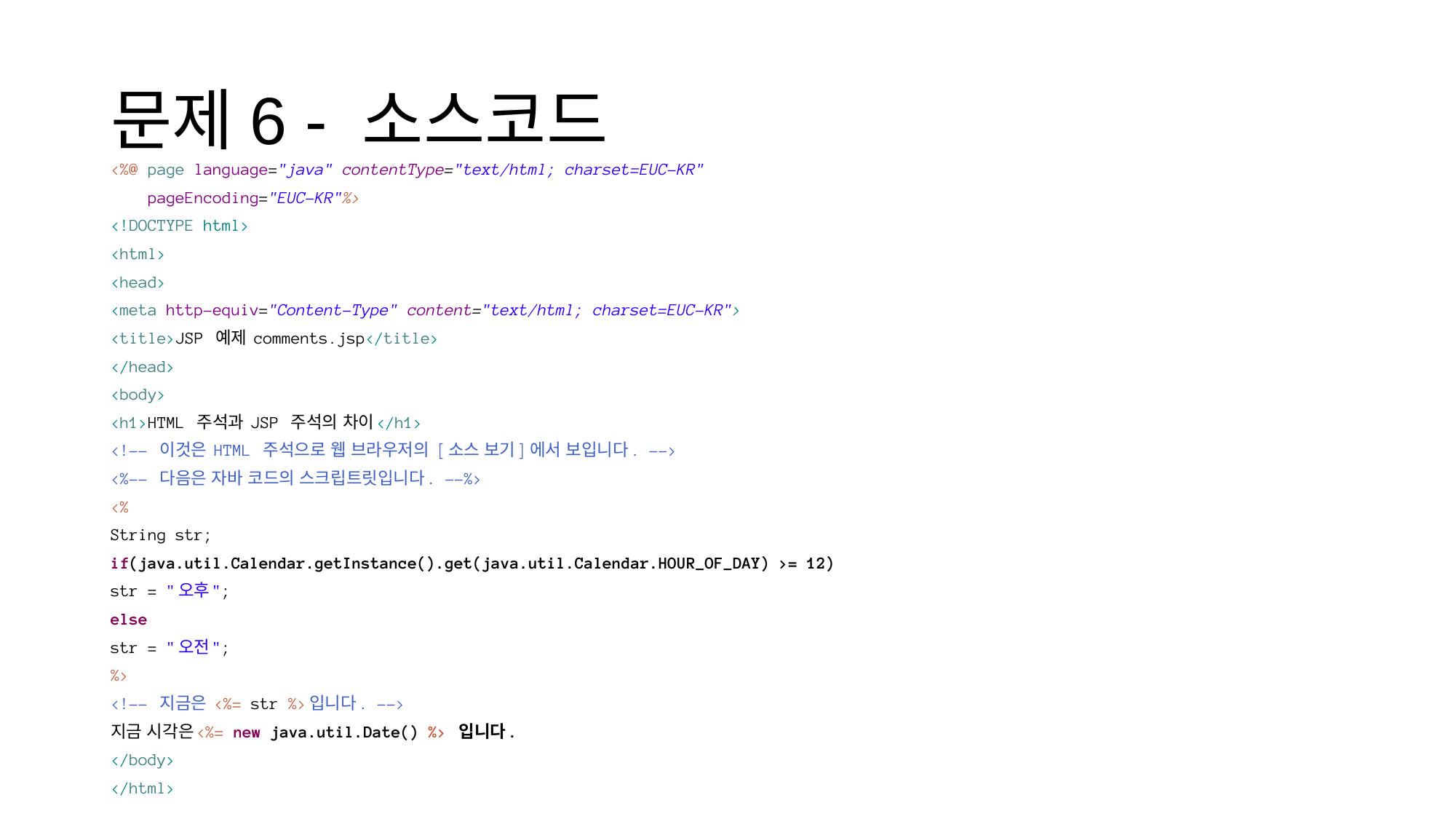

# 문제6 - 소스코드
<%@ page language="java" contentType="text/html; charset=EUC-KR"
    pageEncoding="EUC-KR"%>
<!DOCTYPE html>
<html>
<head>
<meta http-equiv="Content-Type" content="text/html; charset=EUC-KR">
<title>JSP 예제 comments.jsp</title>
</head>
<body>
<h1>HTML 주석과 JSP 주석의 차이</h1>
<!-- 이것은 HTML 주석으로 웹 브라우저의 [소스 보기]에서 보입니다. -->
<%-- 다음은 자바 코드의 스크립트릿입니다. --%>
<%
String str;
if(java.util.Calendar.getInstance().get(java.util.Calendar.HOUR_OF_DAY) >= 12)
str = "오후";
else
str = "오전";
%>
<!-- 지금은 <%= str %>입니다. -->
지금 시각은<%= new java.util.Date() %> 입니다.
</body>
</html>